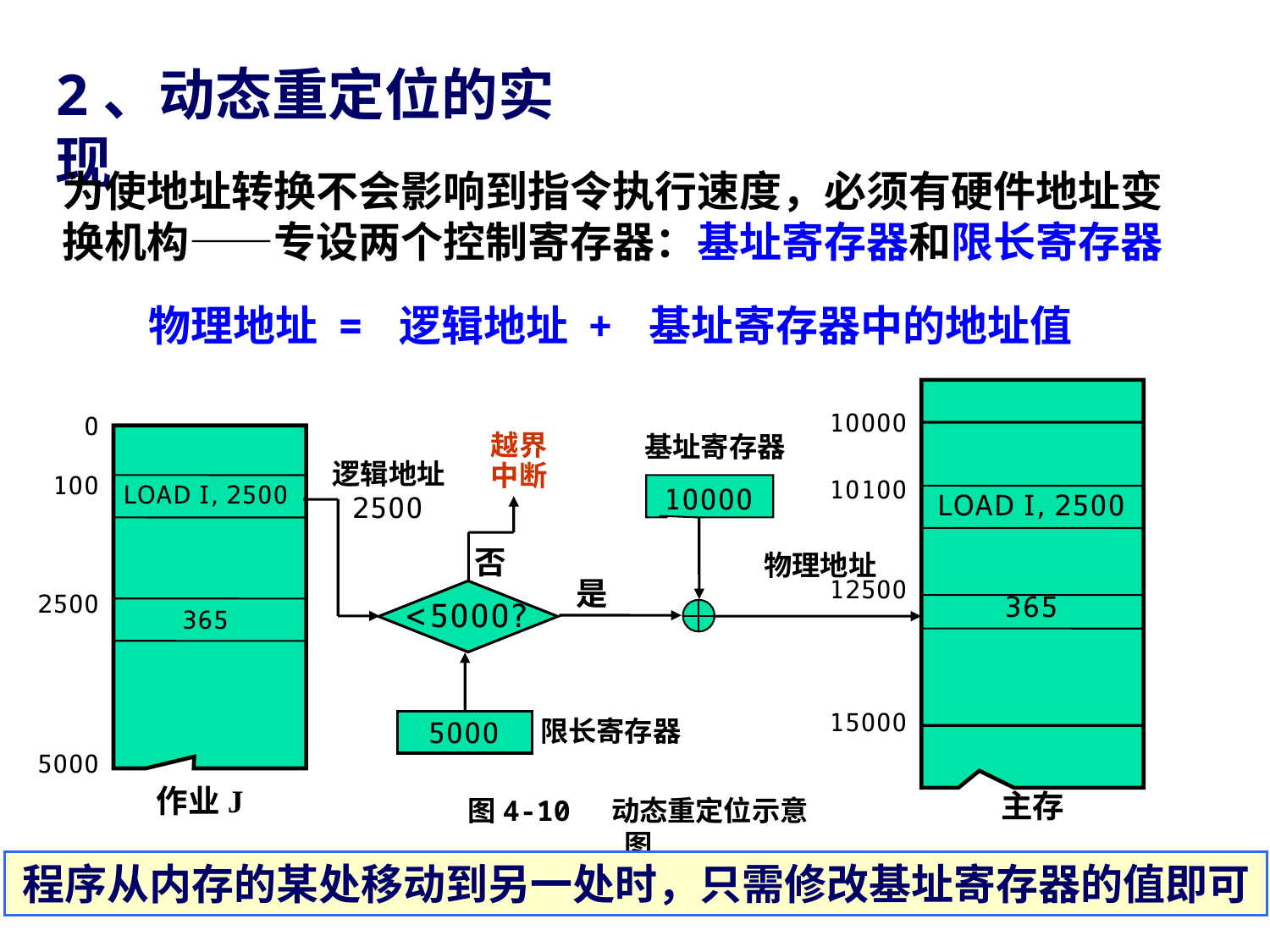

# 2、动态重定位的实现
为使地址转换不会影响到指令执行速度，必须有硬件地址变换机构——专设两个控制寄存器：基址寄存器和限长寄存器
物理地址 = 逻辑地址 + 基址寄存器中的地址值

LOAD I, 2500

365
10000

10100

12500

15000
0

100

2500

5000

基址寄存器
越界
中断
逻辑地址
2500
LOAD I, 2500

10000

否
物理地址
是

<5000?

365

5000
限长寄存器

作业J
主存
图4-10  动态重定位示意图
程序从内存的某处移动到另一处时，只需修改基址寄存器的值即可